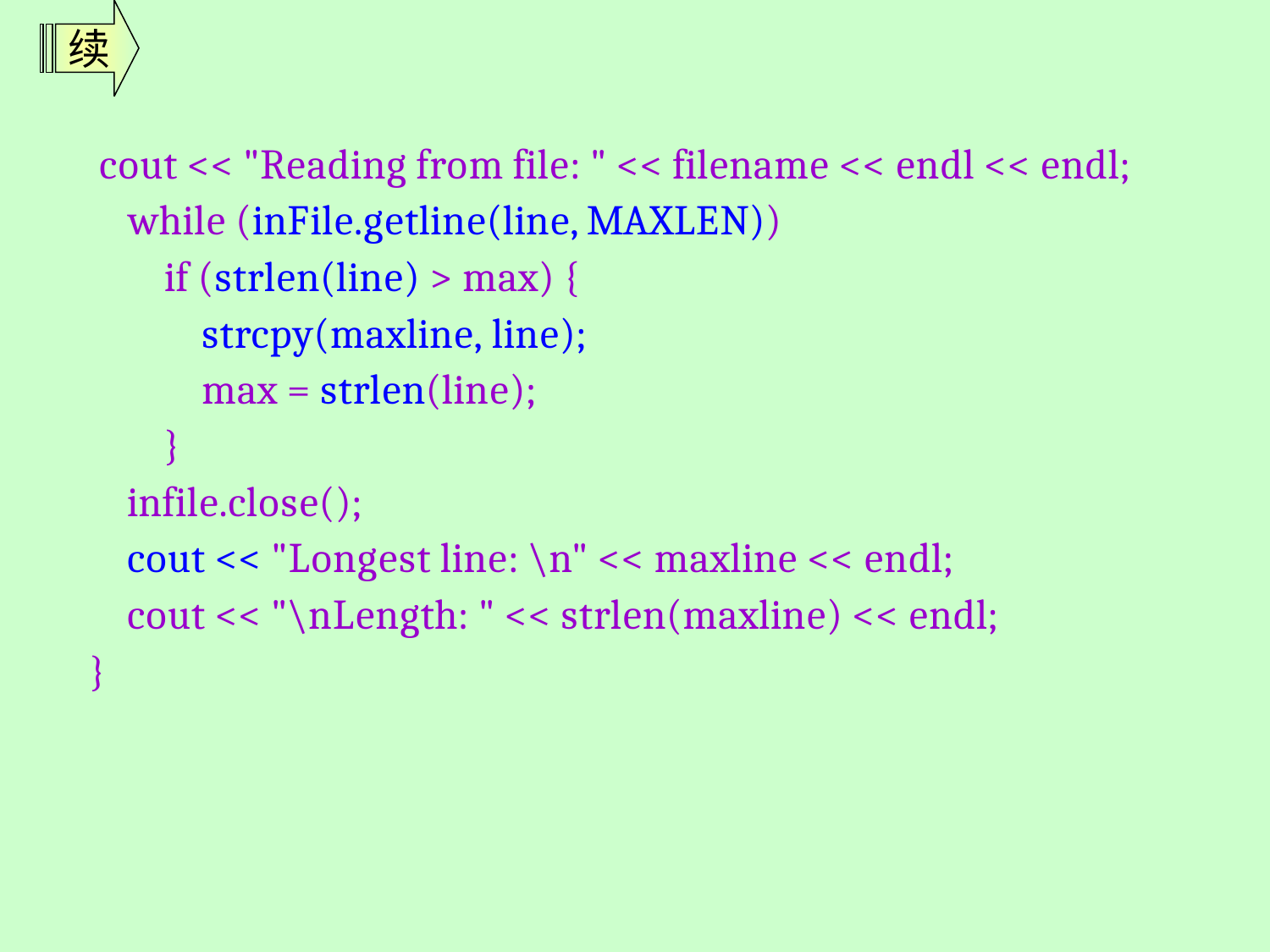

续
 cout << "Reading from file: " << filename << endl << endl;
    while (inFile.getline(line, MAXLEN))
        if (strlen(line) > max) {
            strcpy(maxline, line);
            max = strlen(line);
        }
    infile.close();
    cout << "Longest line: \n" << maxline << endl;
    cout << "\nLength: " << strlen(maxline) << endl;
}
98